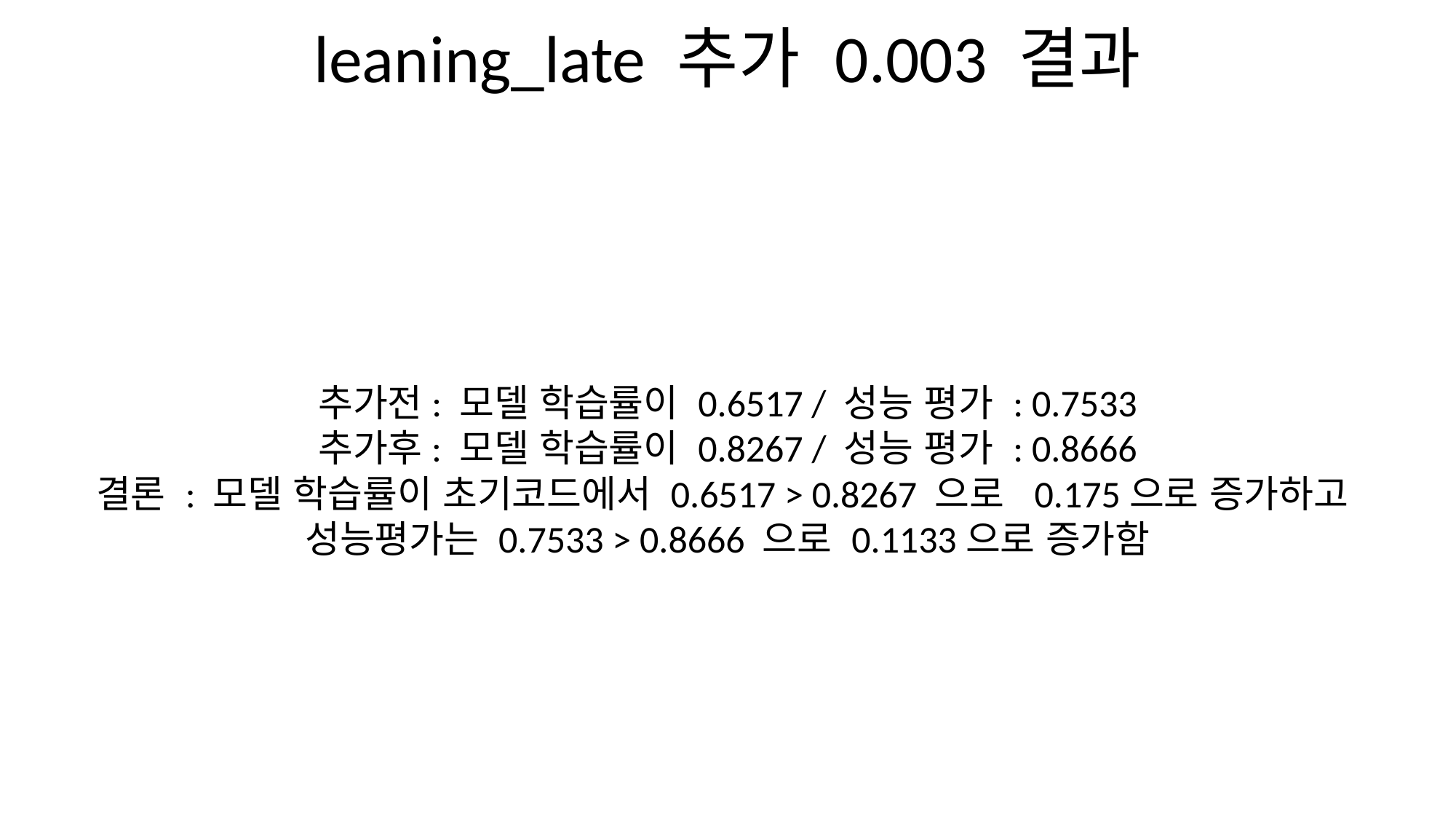

leaning_late 추가 0.003 결과
추가전: 모델 학습률이 0.6517 / 성능 평가 : 0.7533
추가후: 모델 학습률이 0.8267 / 성능 평가 : 0.8666
결론 : 모델 학습률이 초기코드에서 0.6517 > 0.8267 으로  0.175으로 증가하고
성능평가는 0.7533 > 0.8666 으로 0.1133으로 증가함